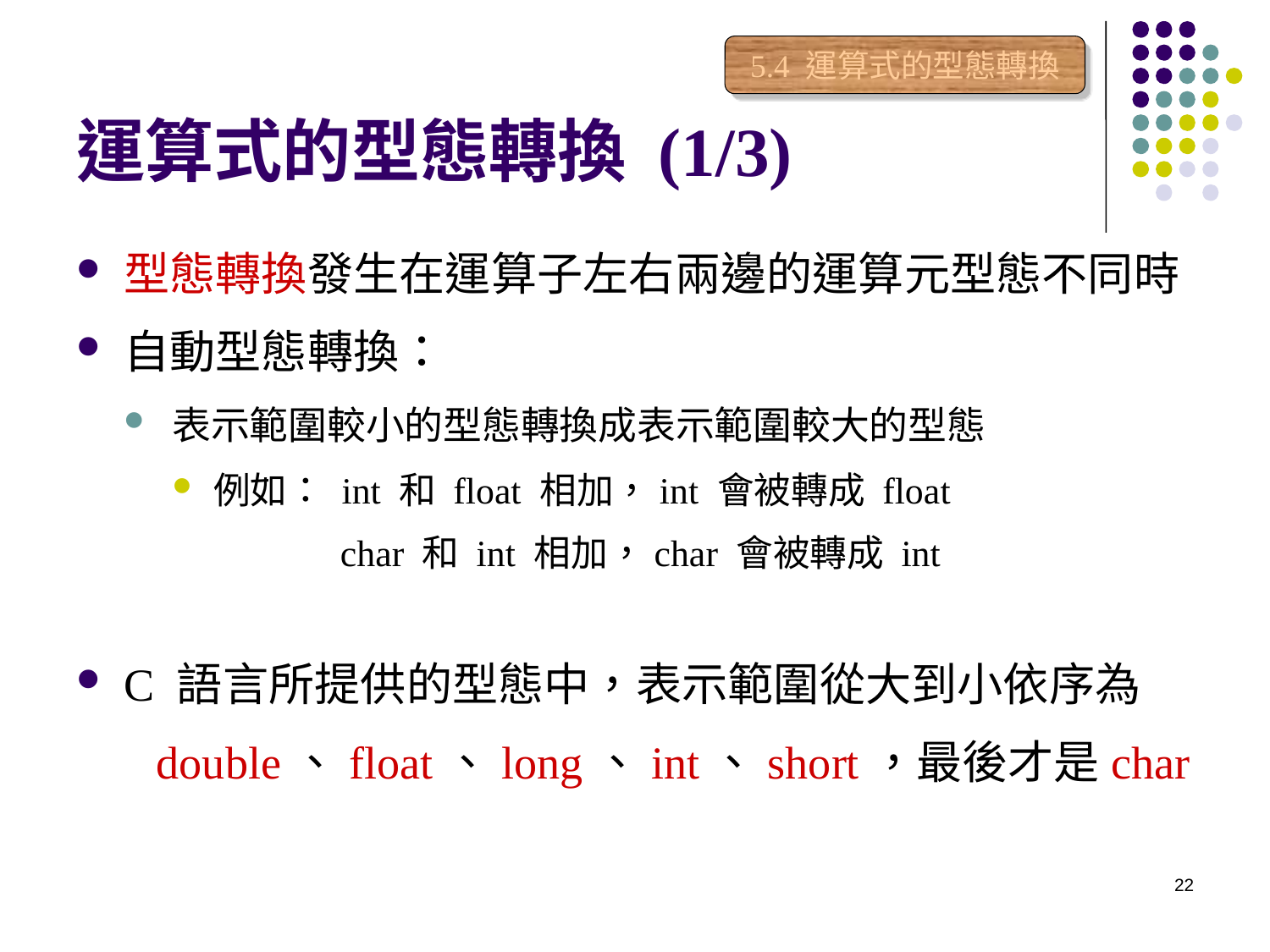

# 運算式的型態轉換 (1/3)
5.4 運算式的型態轉換
型態轉換發生在運算子左右兩邊的運算元型態不同時
自動型態轉換：
表示範圍較小的型態轉換成表示範圍較大的型態
例如： int 和 float 相加，int 會被轉成 float
                  char 和 int 相加，char 會被轉成 int

C 語言所提供的型態中，表示範圍從大到小依序為
       double、float、long、int、short，最後才是char
22